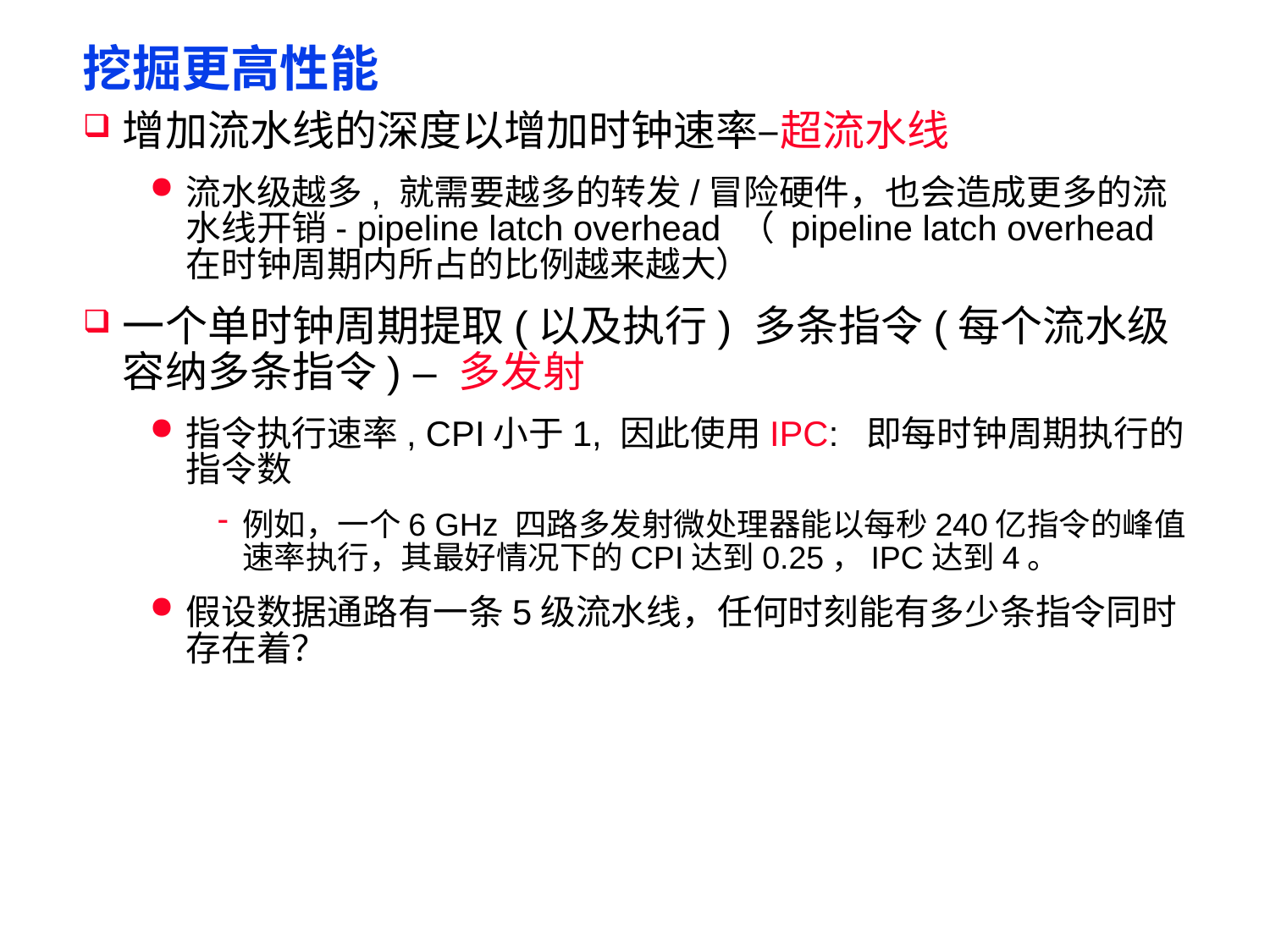

# 挖掘更高性能
增加流水线的深度以增加时钟速率–超流水线
流水级越多, 就需要越多的转发/冒险硬件，也会造成更多的流水线开销- pipeline latch overhead （ pipeline latch overhead在时钟周期内所占的比例越来越大）
一个单时钟周期提取(以及执行) 多条指令(每个流水级容纳多条指令) – 多发射
指令执行速率, CPI小于1, 因此使用IPC:  即每时钟周期执行的指令数
例如，一个6 GHz 四路多发射微处理器能以每秒240亿指令的峰值速率执行，其最好情况下的CPI达到0.25，IPC达到4。
假设数据通路有一条5级流水线，任何时刻能有多少条指令同时存在着？